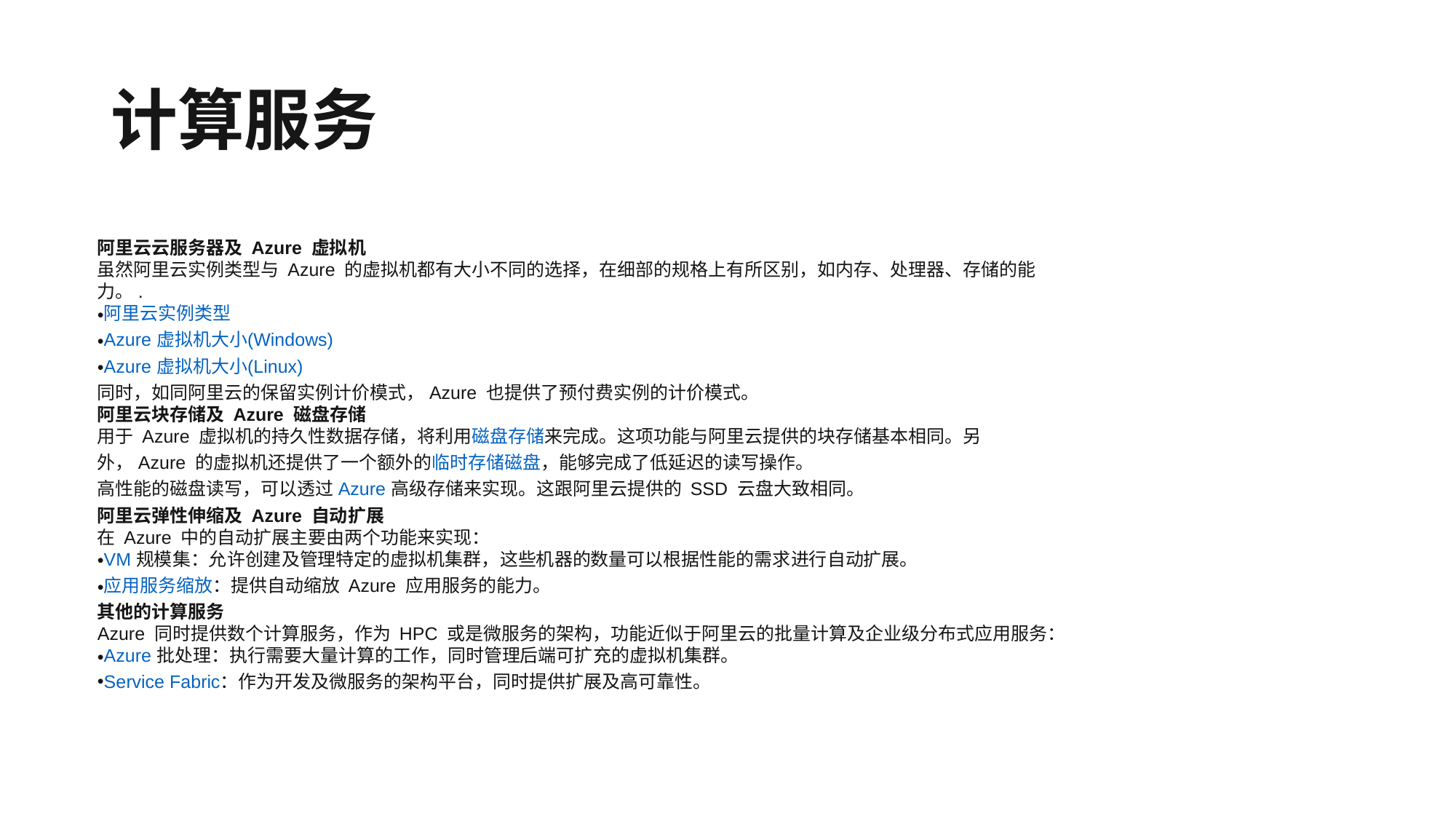

# 计算服务
阿里云云服务器及 Azure 虚拟机
虽然阿里云实例类型与 Azure 的虚拟机都有大小不同的选择，在细部的规格上有所区别，如内存、处理器、存储的能力。.
阿里云实例类型
Azure 虚拟机大小(Windows)
Azure 虚拟机大小(Linux)
同时，如同阿里云的保留实例计价模式，Azure 也提供了预付费实例的计价模式。
阿里云块存储及 Azure 磁盘存储
用于 Azure 虚拟机的持久性数据存储，将利用磁盘存储来完成。这项功能与阿里云提供的块存储基本相同。另外，Azure 的虚拟机还提供了一个额外的临时存储磁盘，能够完成了低延迟的读写操作。
高性能的磁盘读写，可以透过Azure 高级存储来实现。这跟阿里云提供的 SSD 云盘大致相同。
阿里云弹性伸缩及 Azure 自动扩展
在 Azure 中的自动扩展主要由两个功能来实现：
VM 规模集：允许创建及管理特定的虚拟机集群，这些机器的数量可以根据性能的需求进行自动扩展。
应用服务缩放：提供自动缩放 Azure 应用服务的能力。
其他的计算服务
Azure 同时提供数个计算服务，作为 HPC 或是微服务的架构，功能近似于阿里云的批量计算及企业级分布式应用服务：
Azure 批处理：执行需要大量计算的工作，同时管理后端可扩充的虚拟机集群。
Service Fabric：作为开发及微服务的架构平台，同时提供扩展及高可靠性。